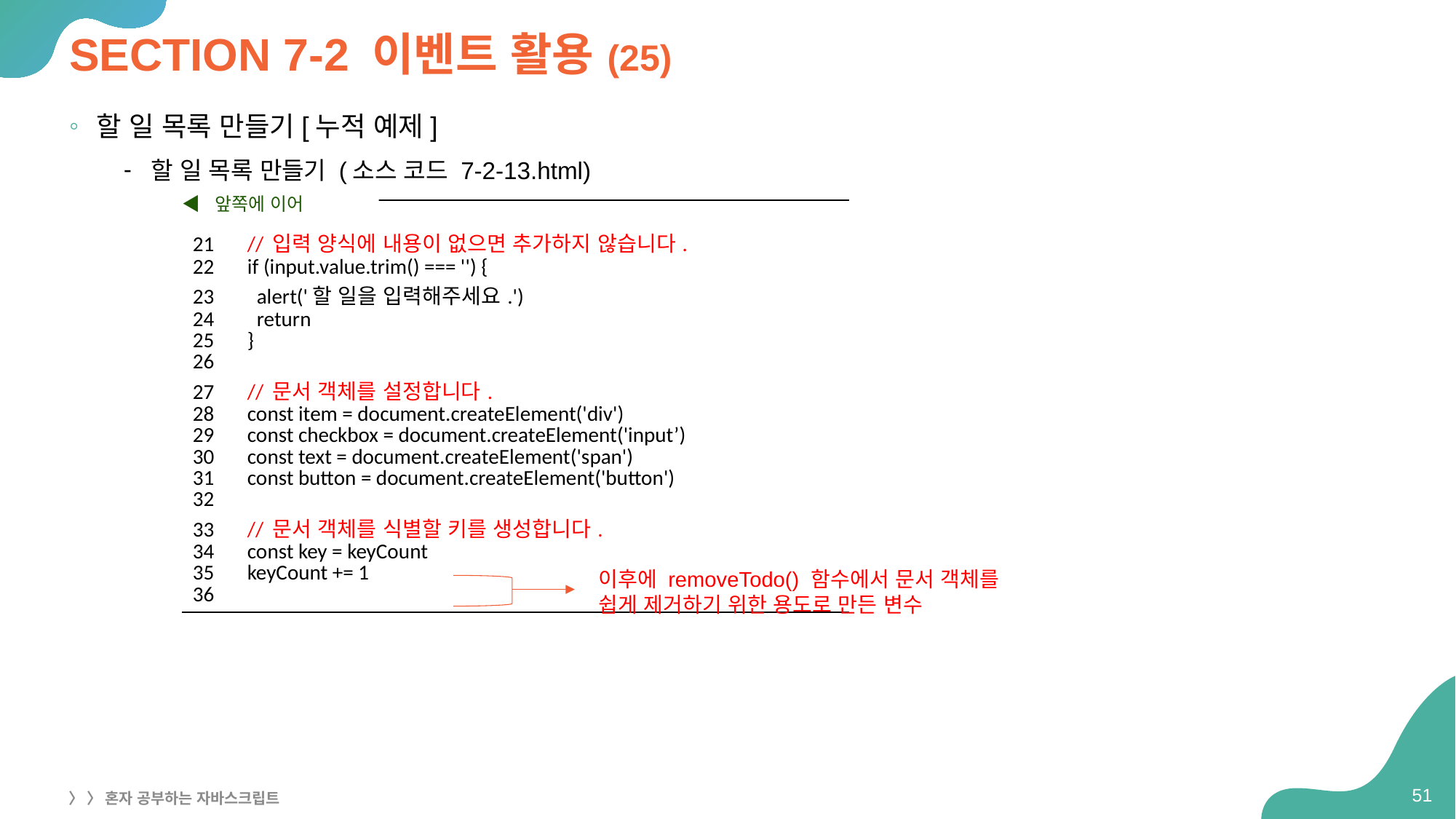

# SECTION 7-2 이벤트 활용(25)
할 일 목록 만들기[누적 예제]
할 일 목록 만들기 (소스 코드 7-2-13.html)
◀  앞쪽에 이어
| 21 // 입력 양식에 내용이 없으면 추가하지 않습니다. 22 if (input.value.trim() === '') { 23 alert('할 일을 입력해주세요.') 24 return 25 } 26 27 // 문서 객체를 설정합니다. 28 const item = document.createElement('div') 29 const checkbox = document.createElement('input’) 30 const text = document.createElement('span') 31 const button = document.createElement('button') 32 33 // 문서 객체를 식별할 키를 생성합니다. 34 const key = keyCount 35 keyCount += 1 36 |
| --- |
이후에 removeTodo() 함수에서 문서 객체를
쉽게 제거하기 위한 용도로 만든 변수

51
〉 〉 혼자 공부하는 자바스크립트